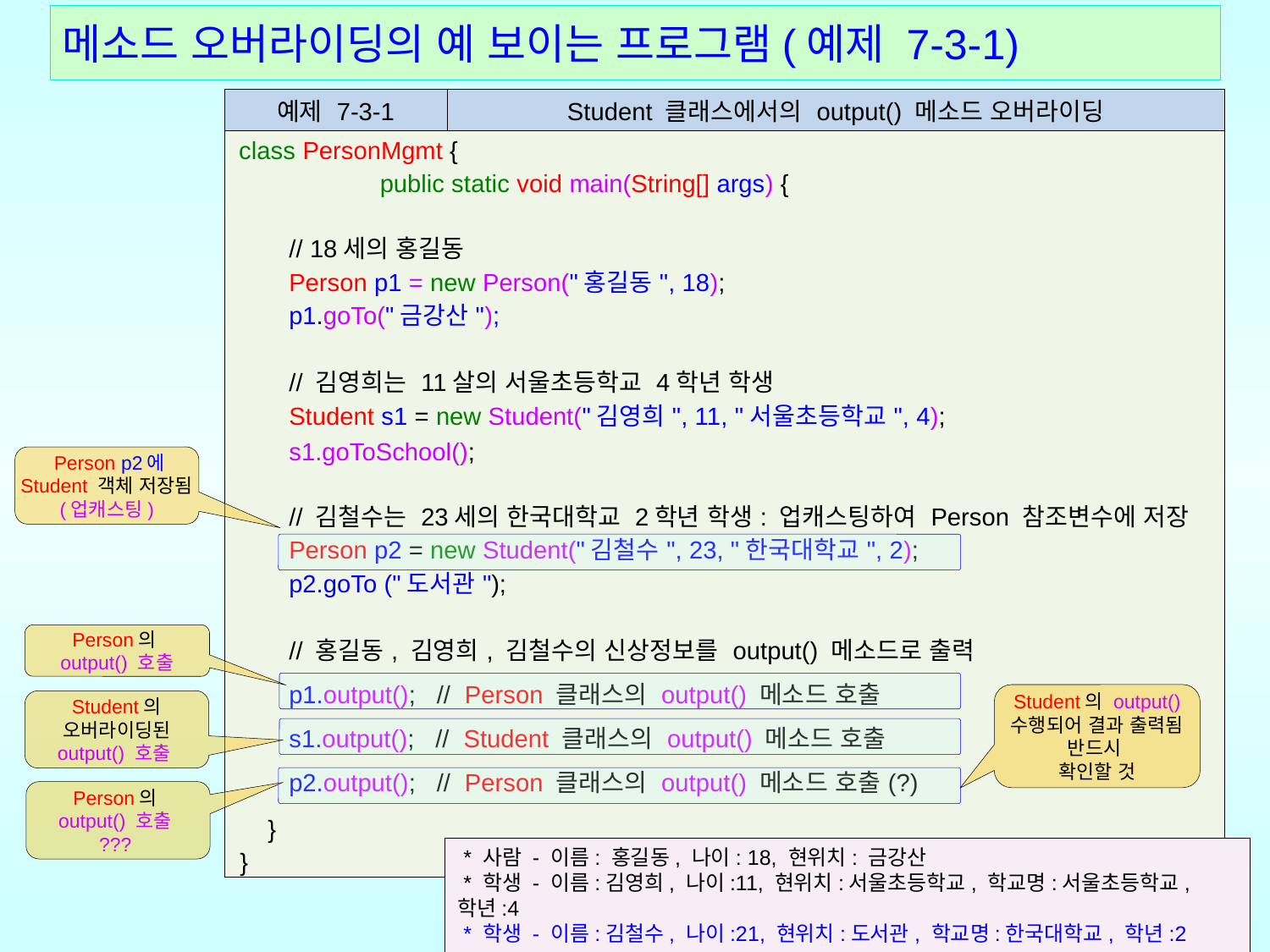

# 메소드 오버라이딩의 예 보이는 프로그램(예제 7-3-1)
| 예제 7-3-1 | Student 클래스에서의 output() 메소드 오버라이딩 |
| --- | --- |
| class PersonMgmt { public static void main(String[] args) { // 18세의 홍길동 Person p1 = new Person("홍길동", 18); p1.goTo("금강산"); // 김영희는 11살의 서울초등학교 4학년 학생 Student s1 = new Student("김영희", 11, "서울초등학교", 4); s1.goToSchool(); // 김철수는 23세의 한국대학교 2학년 학생: 업캐스팅하여 Person 참조변수에 저장 Person p2 = new Student("김철수", 23, "한국대학교", 2); p2.goTo ("도서관"); // 홍길동, 김영희, 김철수의 신상정보를 output() 메소드로 출력 p1.output(); // Person 클래스의 output() 메소드 호출 s1.output(); // Student 클래스의 output() 메소드 호출 p2.output(); // Person 클래스의 output() 메소드 호출(?) } } |  |
 Person p2에
Student 객체 저장됨
(업캐스팅)

Person의
output() 호출

Student의 output()
수행되어 결과 출력됨 반드시
확인할 것
Student의 오버라이딩된 output() 호출

Person의
output() 호출
???
 * 사람 - 이름: 홍길동, 나이: 18, 현위치: 금강산
 * 학생 - 이름:김영희, 나이:11, 현위치:서울초등학교, 학교명:서울초등학교, 학년:4
 * 학생 - 이름:김철수, 나이:21, 현위치:도서관, 학교명:한국대학교, 학년:2